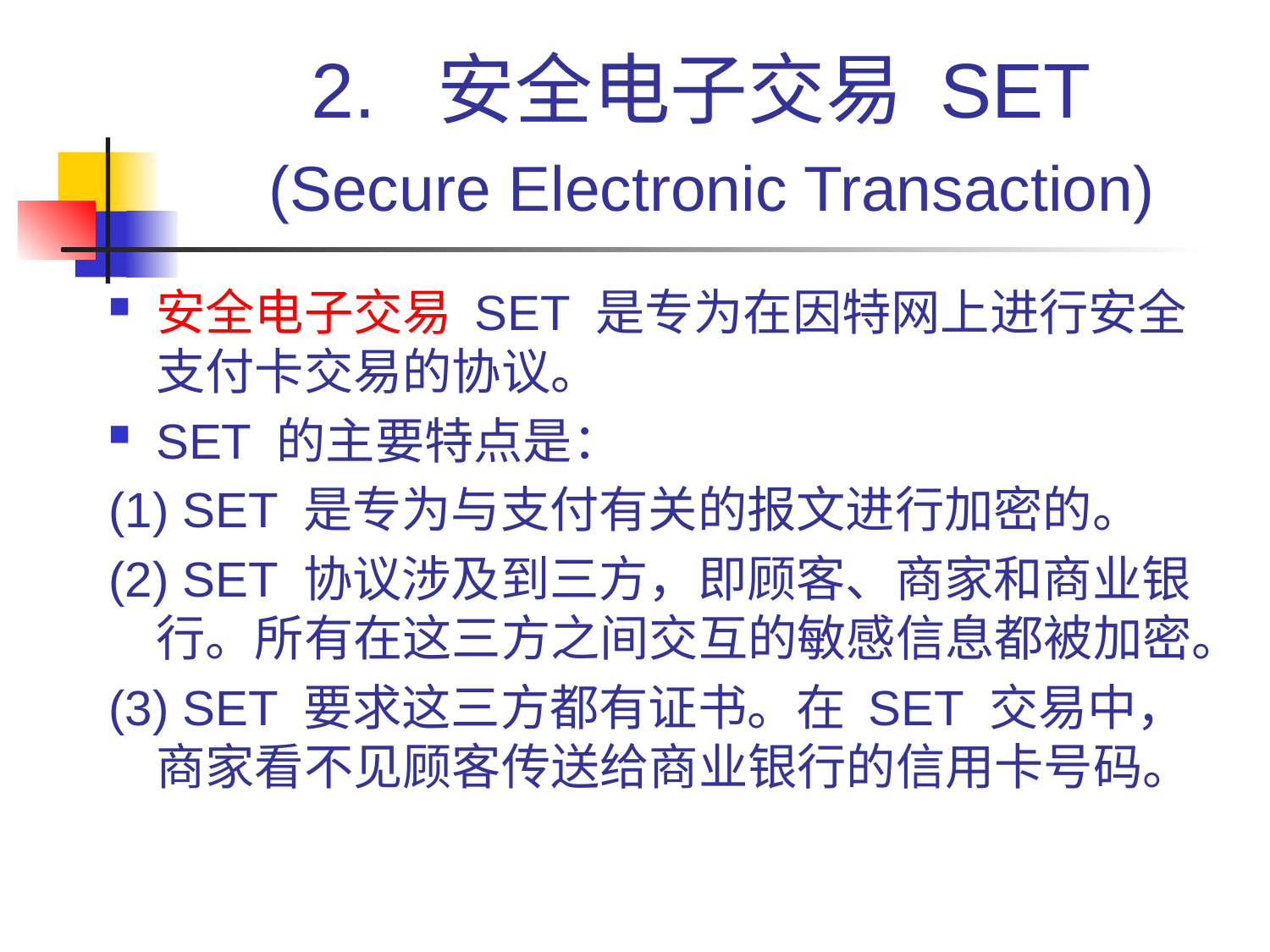

# 2.  安全电子交易 SET (Secure Electronic Transaction)
安全电子交易 SET 是专为在因特网上进行安全支付卡交易的协议。
SET 的主要特点是：
(1) SET 是专为与支付有关的报文进行加密的。
(2) SET 协议涉及到三方，即顾客、商家和商业银行。所有在这三方之间交互的敏感信息都被加密。
(3) SET 要求这三方都有证书。在 SET 交易中，商家看不见顾客传送给商业银行的信用卡号码。